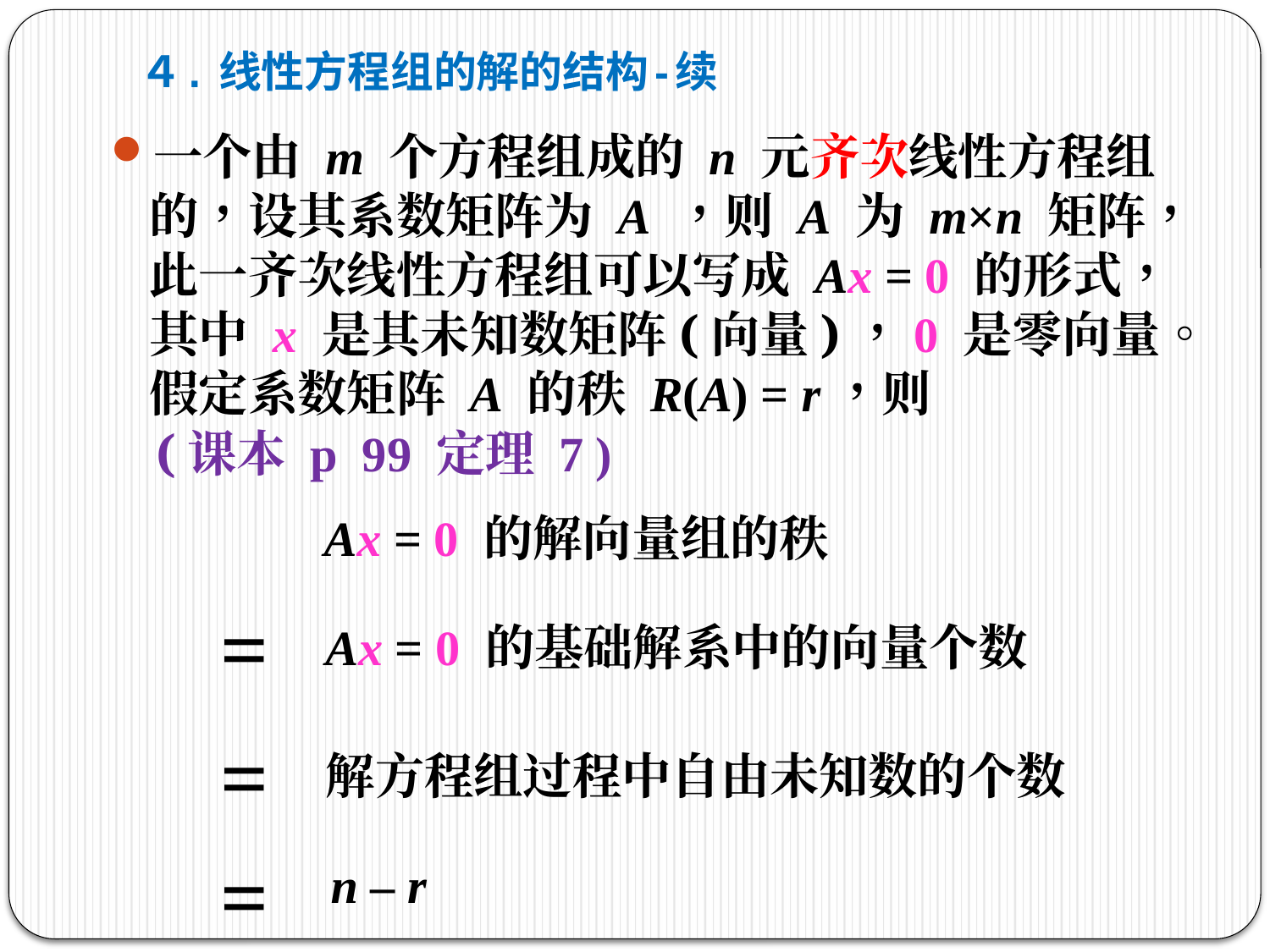

# ４. 线性方程组的解的结构-续
一个由 m 个方程组成的 n 元齐次线性方程组的，设其系数矩阵为 A ，则 A 为 m×n 矩阵，此一齐次线性方程组可以写成 Ax = 0 的形式，其中 x 是其未知数矩阵(向量)，0 是零向量。假定系数矩阵 A 的秩 R(A) = r，则
(课本 p  99 定理 7 )
Ax = 0 的解向量组的秩

=
Ax = 0 的基础解系中的向量个数

=
解方程组过程中自由未知数的个数

=
n – r